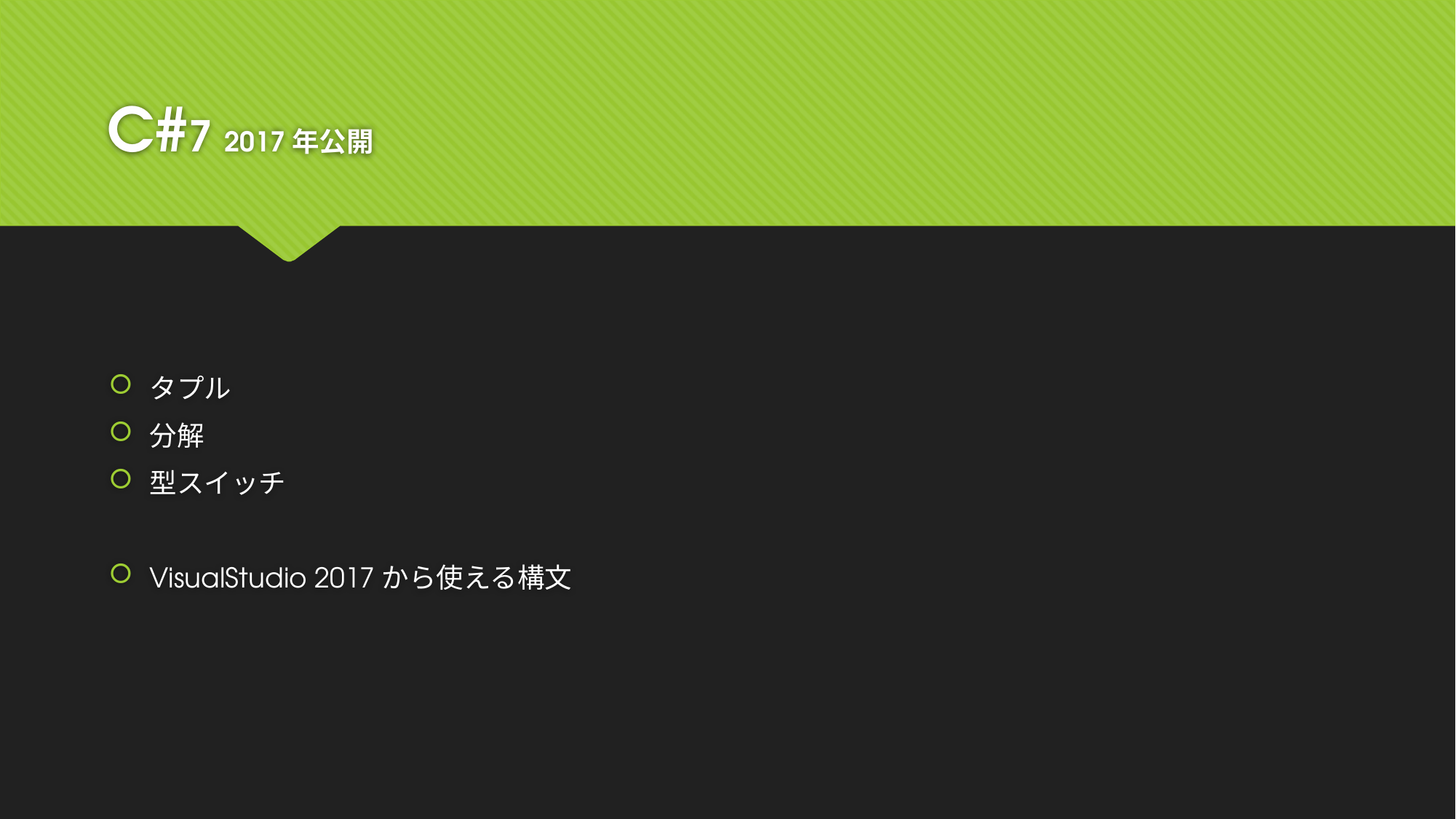

# C#7 2017年公開
タプル
分解
型スイッチ

VisualStudio 2017から使える構文